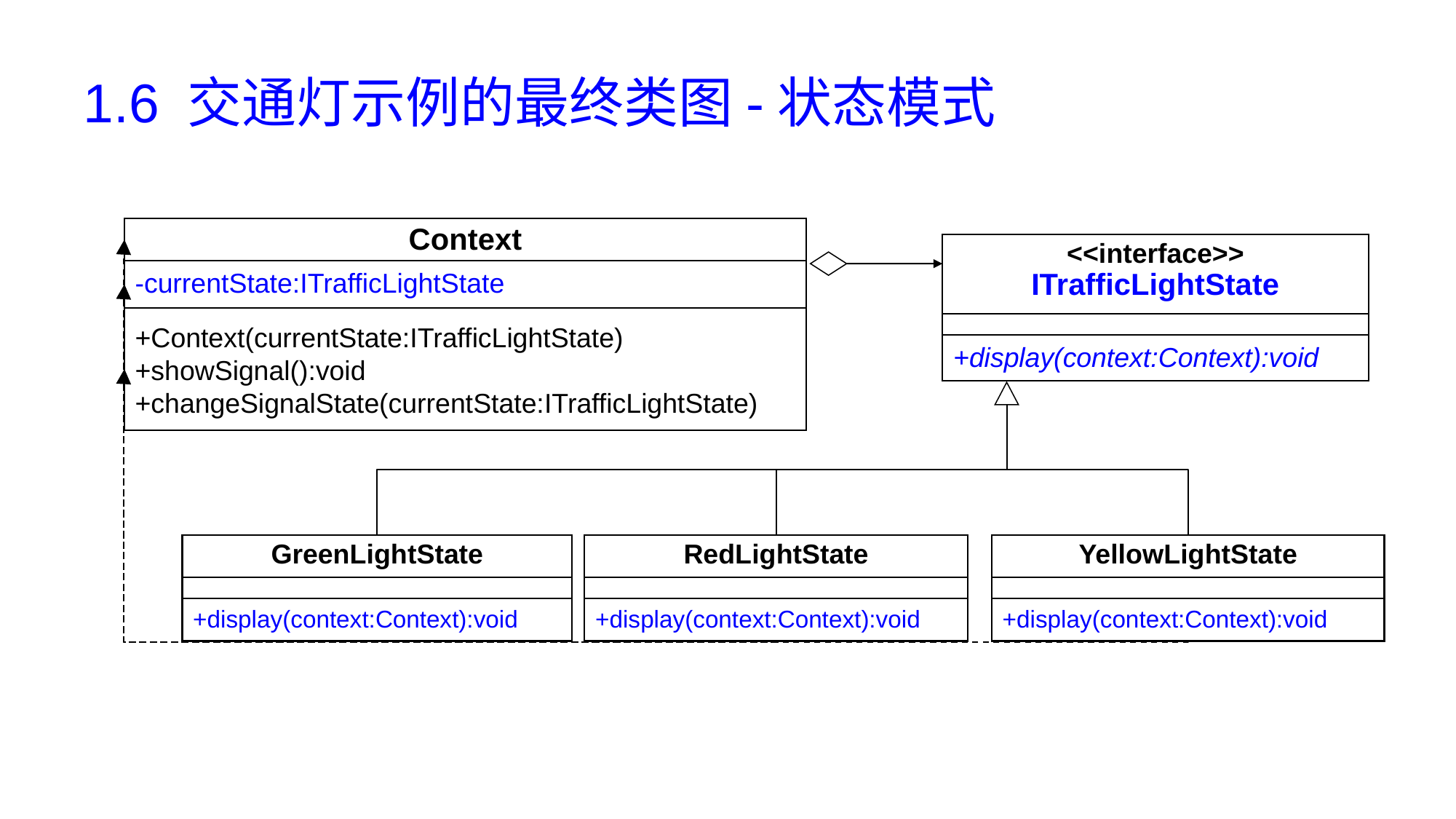

# 1.6 交通灯示例的最终类图-状态模式
Context
-currentState:ITrafficLightState
+Context(currentState:ITrafficLightState)
+showSignal():void
+changeSignalState(currentState:ITrafficLightState)
<<interface>>
ITrafficLightState

+display(context:Context):void

GreenLightState

+display(context:Context):void
RedLightState

+display(context:Context):void
YellowLightState

+display(context:Context):void
22